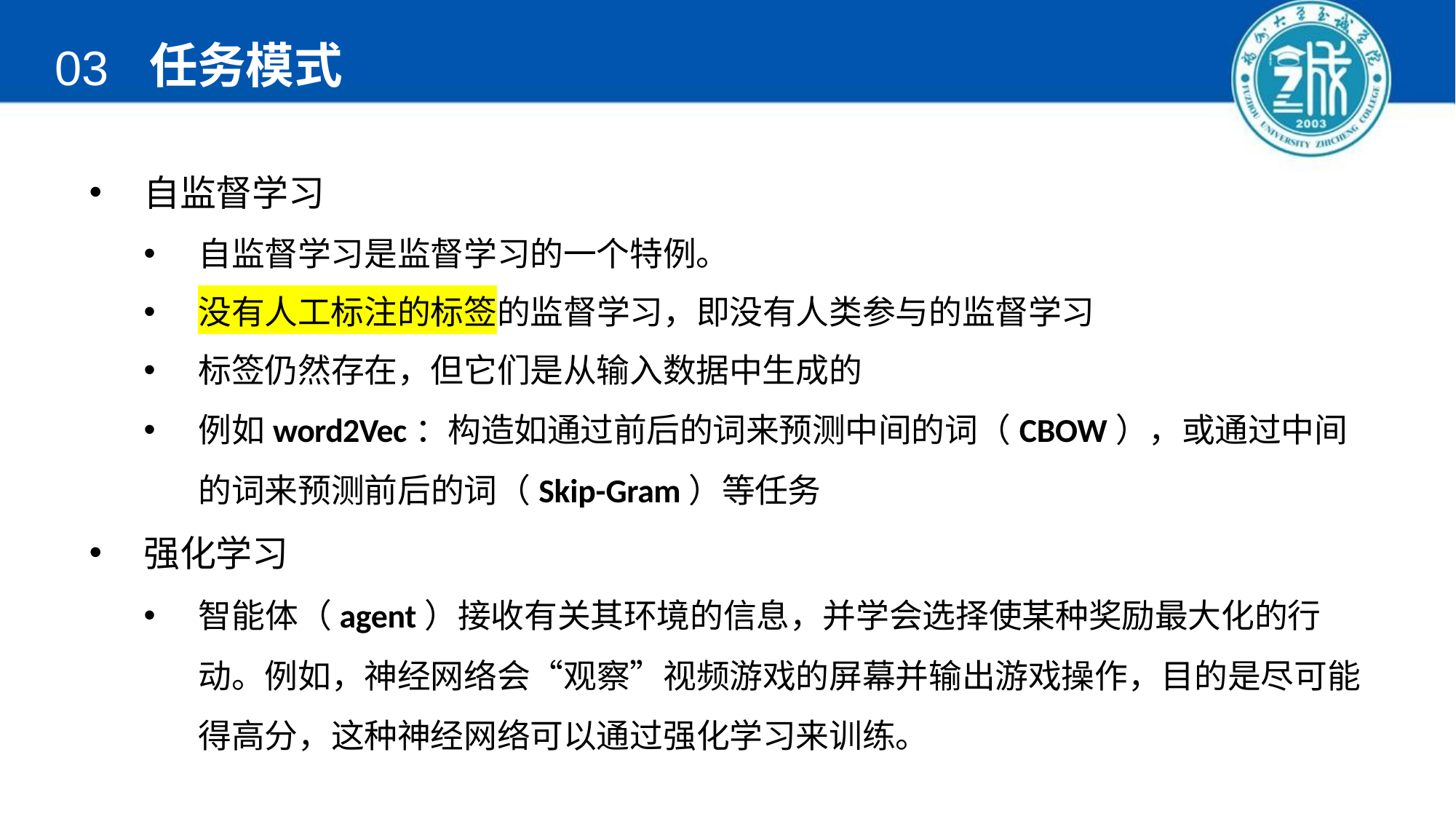

# 任务模式
03
自监督学习
自监督学习是监督学习的一个特例。
没有人工标注的标签的监督学习，即没有人类参与的监督学习
标签仍然存在，但它们是从输入数据中生成的
例如word2Vec：构造如通过前后的词来预测中间的词（CBOW），或通过中间的词来预测前后的词（Skip-Gram）等任务
强化学习
智能体（agent）接收有关其环境的信息，并学会选择使某种奖励最大化的行动。例如，神经网络会“观察”视频游戏的屏幕并输出游戏操作，目的是尽可能得高分，这种神经网络可以通过强化学习来训练。